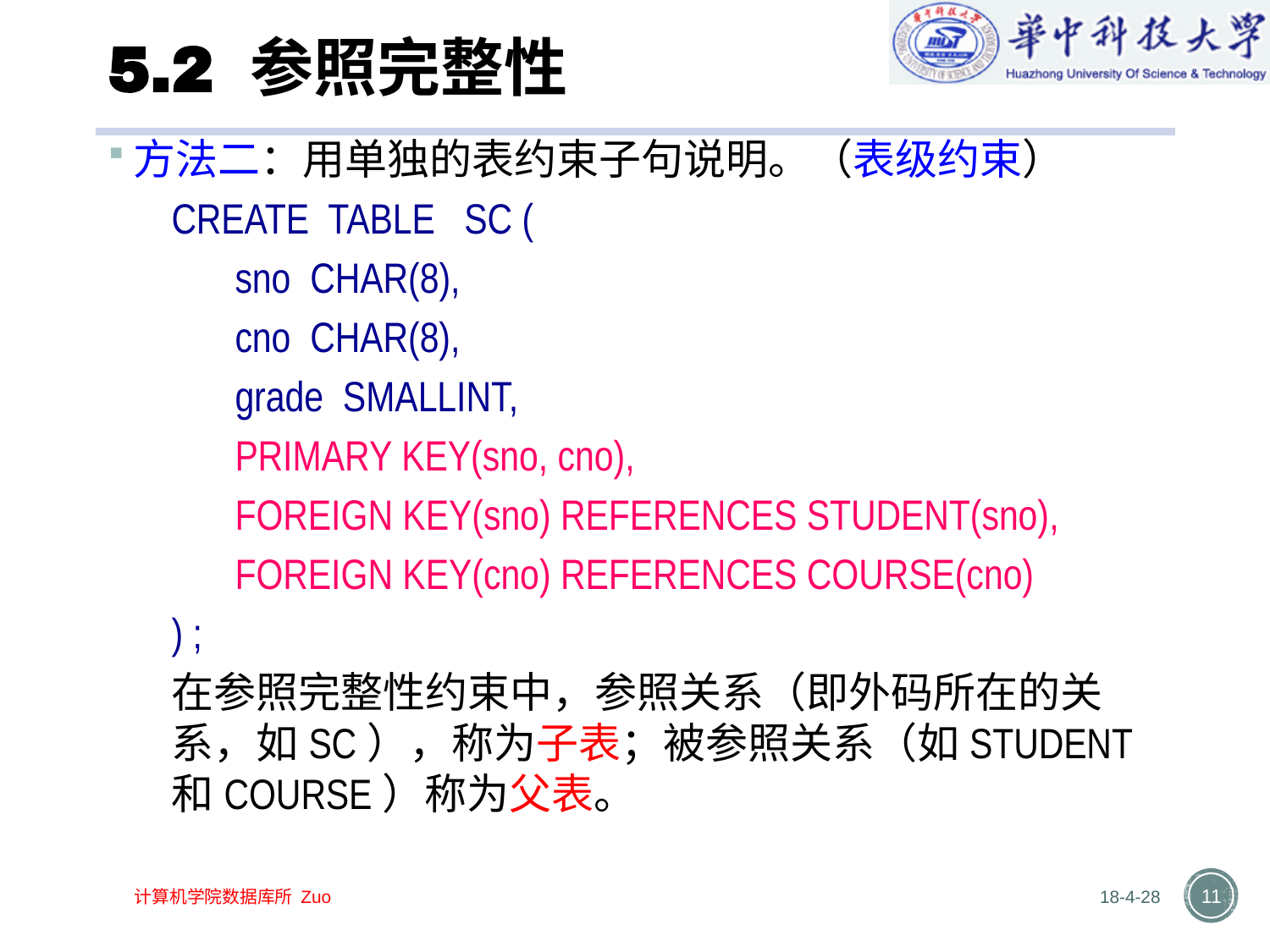

# 5.2 参照完整性
方法二：用单独的表约束子句说明。（表级约束）
	CREATE  TABLE   SC (
	sno  CHAR(8),
	cno  CHAR(8),
	grade  SMALLINT,
	PRIMARY KEY(sno, cno),
	FOREIGN KEY(sno) REFERENCES STUDENT(sno),
	FOREIGN KEY(cno) REFERENCES COURSE(cno)
) ;
	在参照完整性约束中，参照关系（即外码所在的关系，如SC），称为子表；被参照关系（如STUDENT和COURSE）称为父表。

18-4-28
11